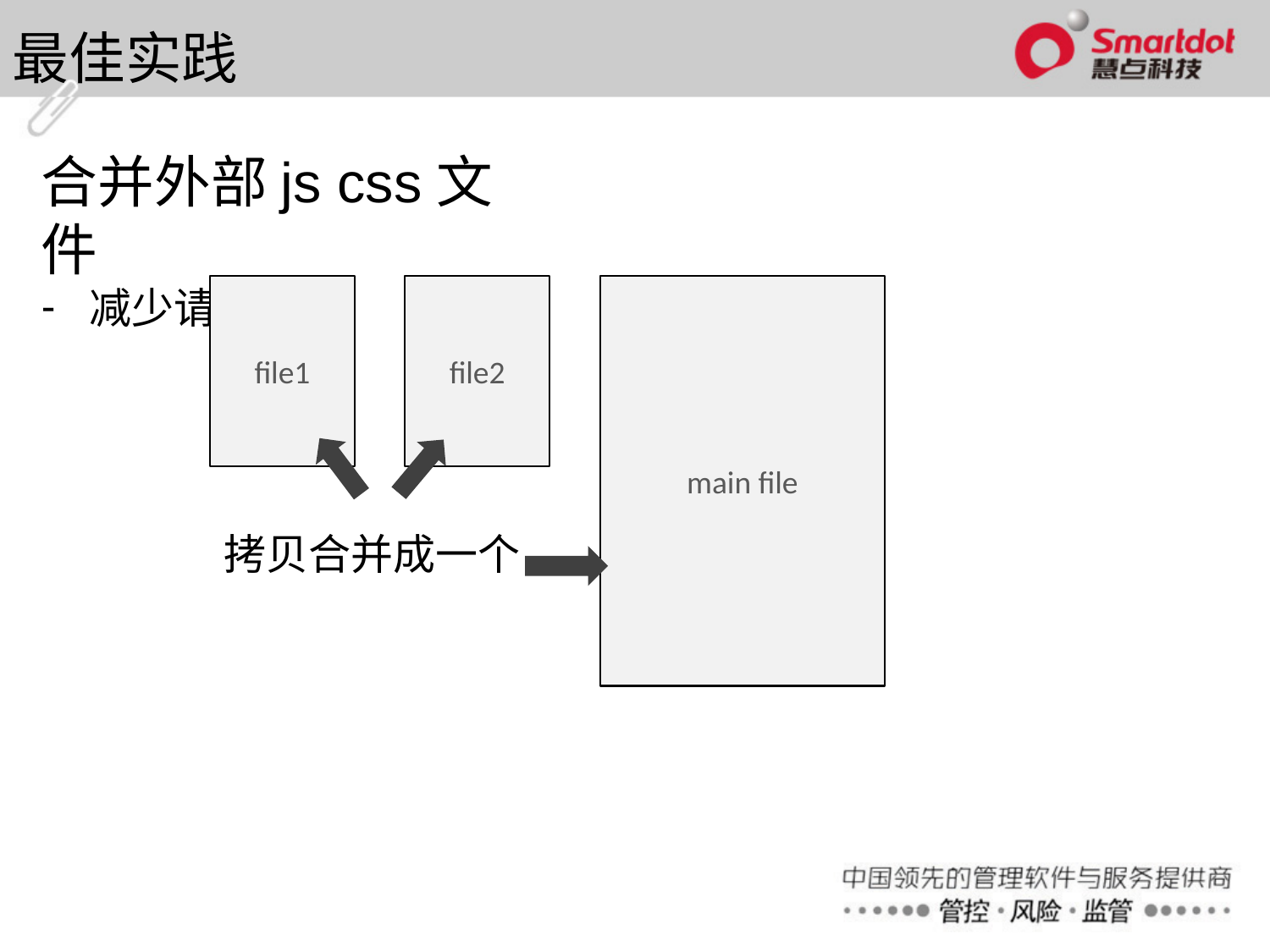

最佳实践
合并外部js css文件
减少请求次数
file1
file2
main file

拷贝合并成一个